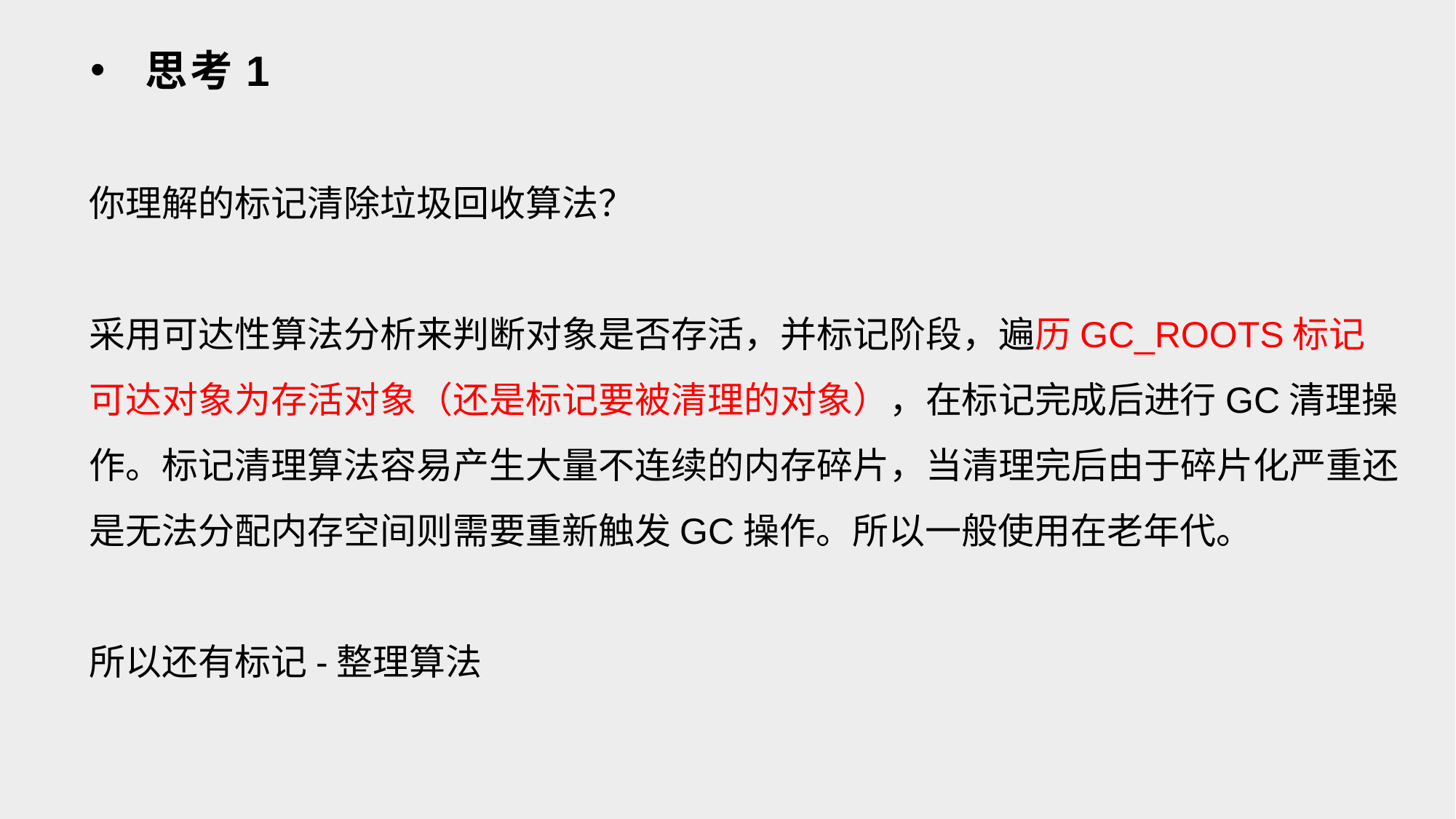

# 思考1
你理解的标记清除垃圾回收算法？

采用可达性算法分析来判断对象是否存活，并标记阶段，遍历GC_ROOTS标记可达对象为存活对象（还是标记要被清理的对象），在标记完成后进行GC清理操作。标记清理算法容易产生大量不连续的内存碎片，当清理完后由于碎片化严重还是无法分配内存空间则需要重新触发GC操作。所以一般使用在老年代。

所以还有标记-整理算法